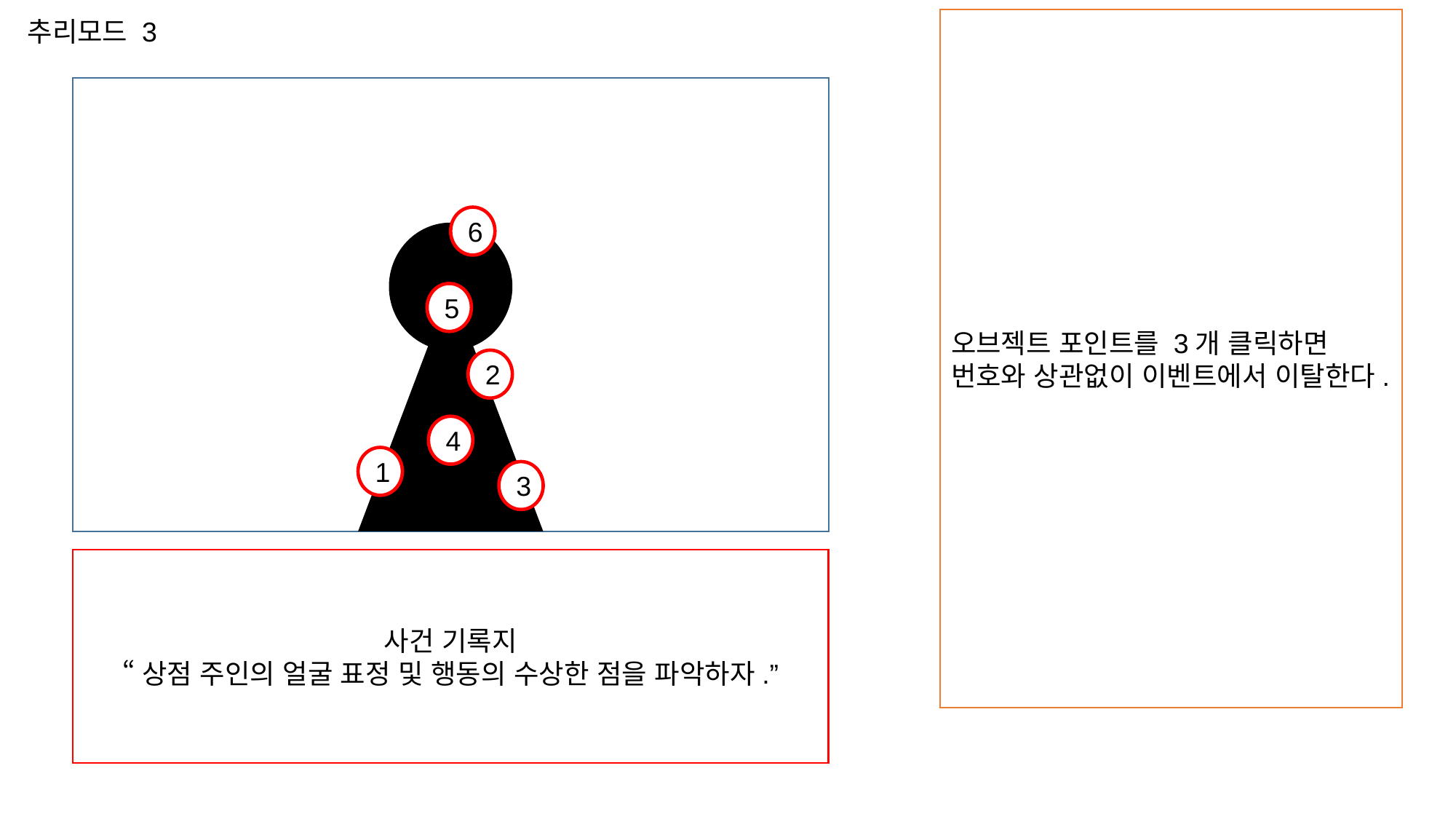

추리모드 3
오브젝트 포인트를 3개 클릭하면
번호와 상관없이 이벤트에서 이탈한다.

6

5

2
4
1
3
사건 기록지
“상점 주인의 얼굴 표정 및 행동의 수상한 점을 파악하자.”